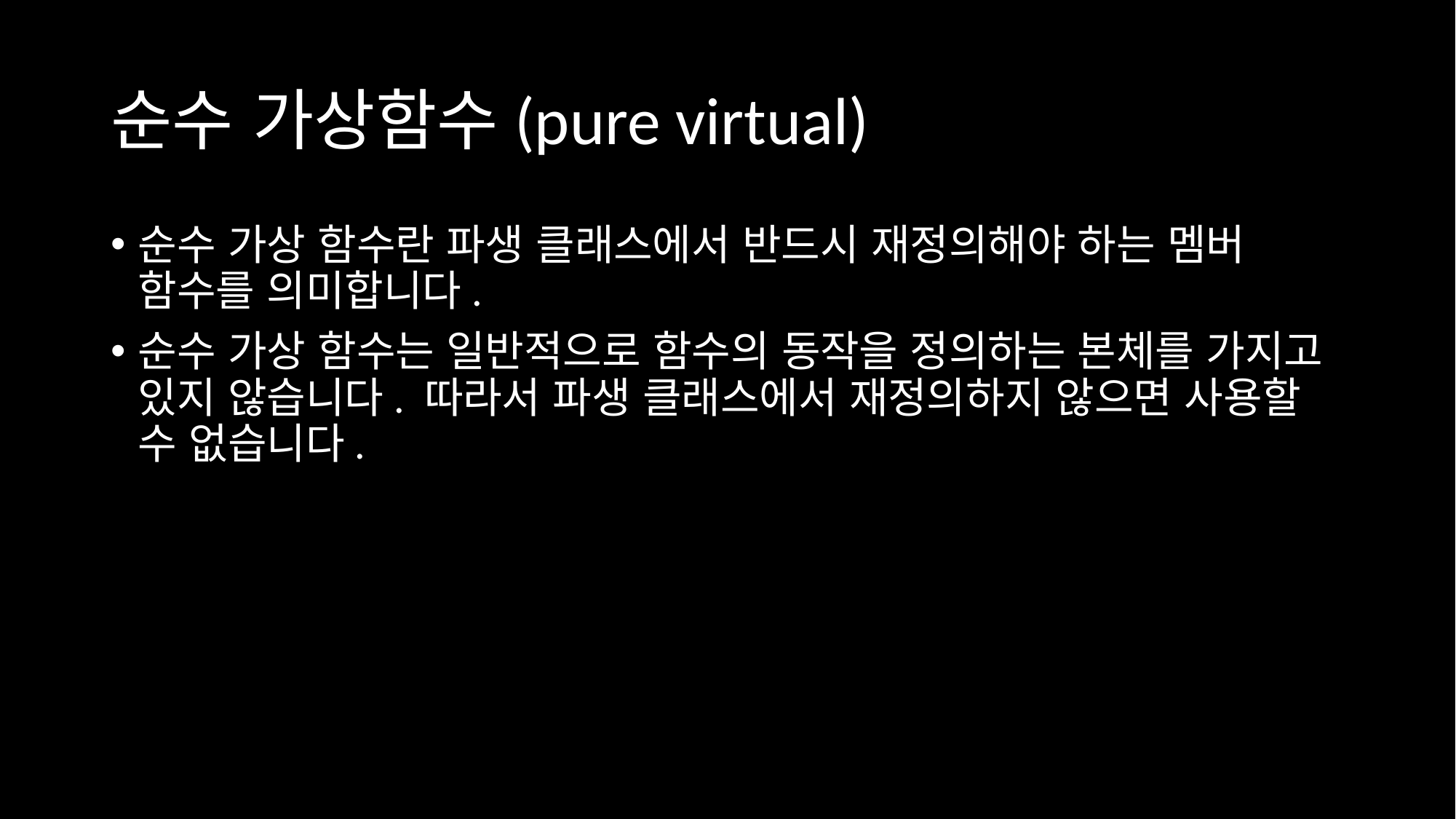

# 순수 가상함수(pure virtual)
순수 가상 함수란 파생 클래스에서 반드시 재정의해야 하는 멤버 함수를 의미합니다.
순수 가상 함수는 일반적으로 함수의 동작을 정의하는 본체를 가지고 있지 않습니다. 따라서 파생 클래스에서 재정의하지 않으면 사용할 수 없습니다.